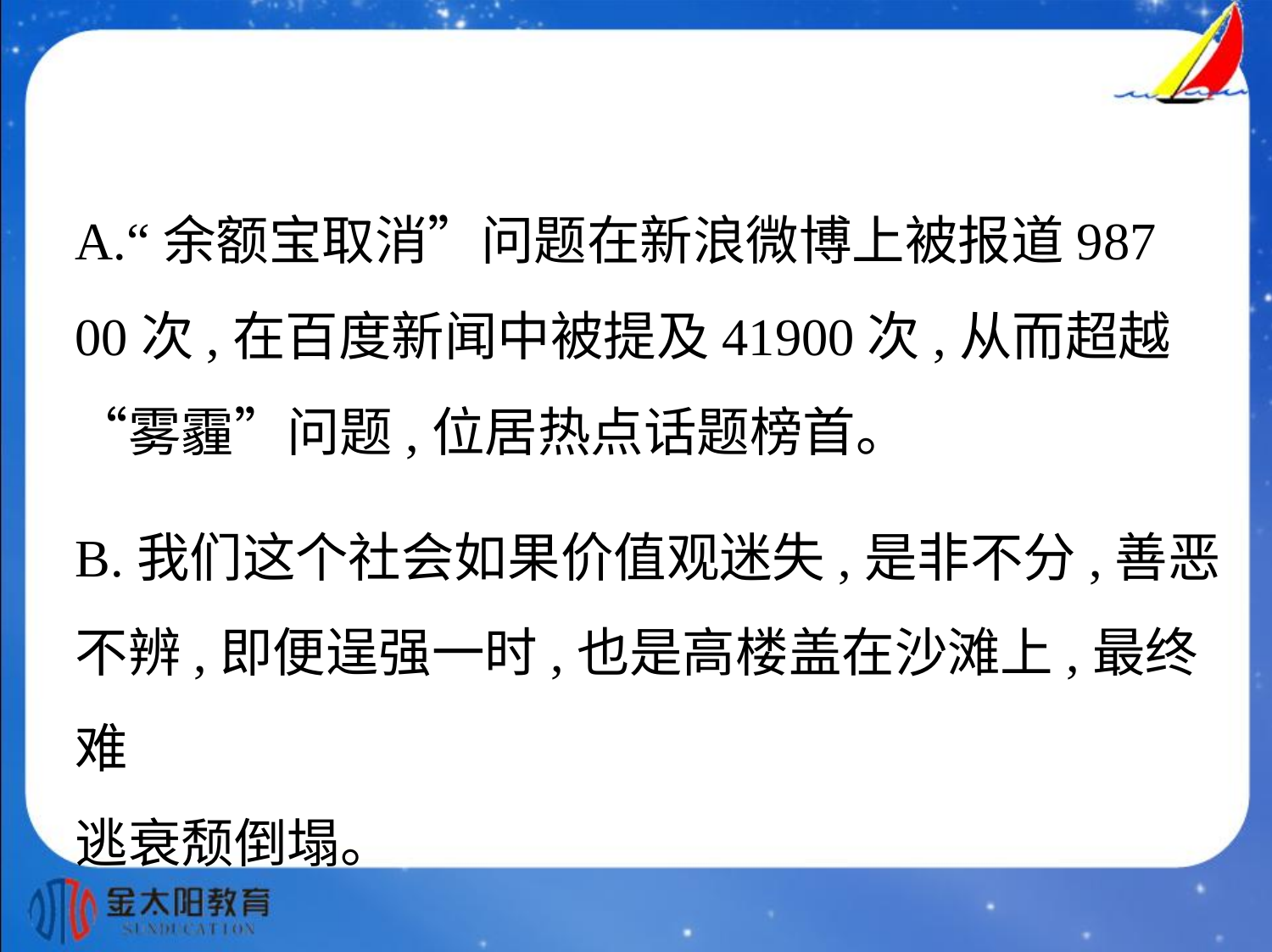

A.“余额宝取消”问题在新浪微博上被报道987
00次,在百度新闻中被提及41900次,从而超越
“雾霾”问题,位居热点话题榜首。
B.我们这个社会如果价值观迷失,是非不分,善恶
不辨,即便逞强一时,也是高楼盖在沙滩上,最终难
逃衰颓倒塌。